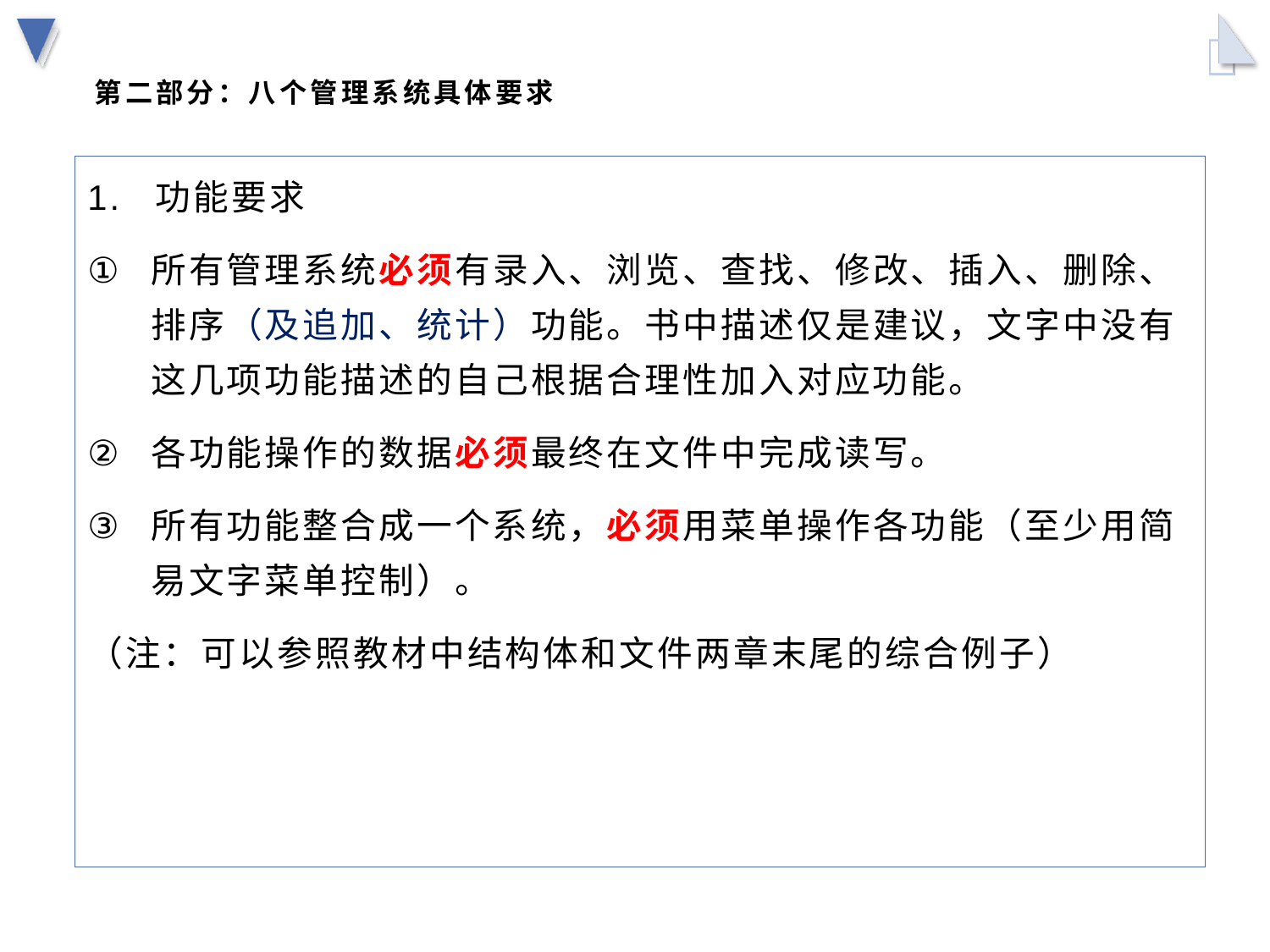

# 第二部分：八个管理系统具体要求
1.  功能要求
所有管理系统必须有录入、浏览、查找、修改、插入、删除、排序（及追加、统计）功能。书中描述仅是建议，文字中没有这几项功能描述的自己根据合理性加入对应功能。
各功能操作的数据必须最终在文件中完成读写。
所有功能整合成一个系统，必须用菜单操作各功能（至少用简易文字菜单控制）。
（注：可以参照教材中结构体和文件两章末尾的综合例子）